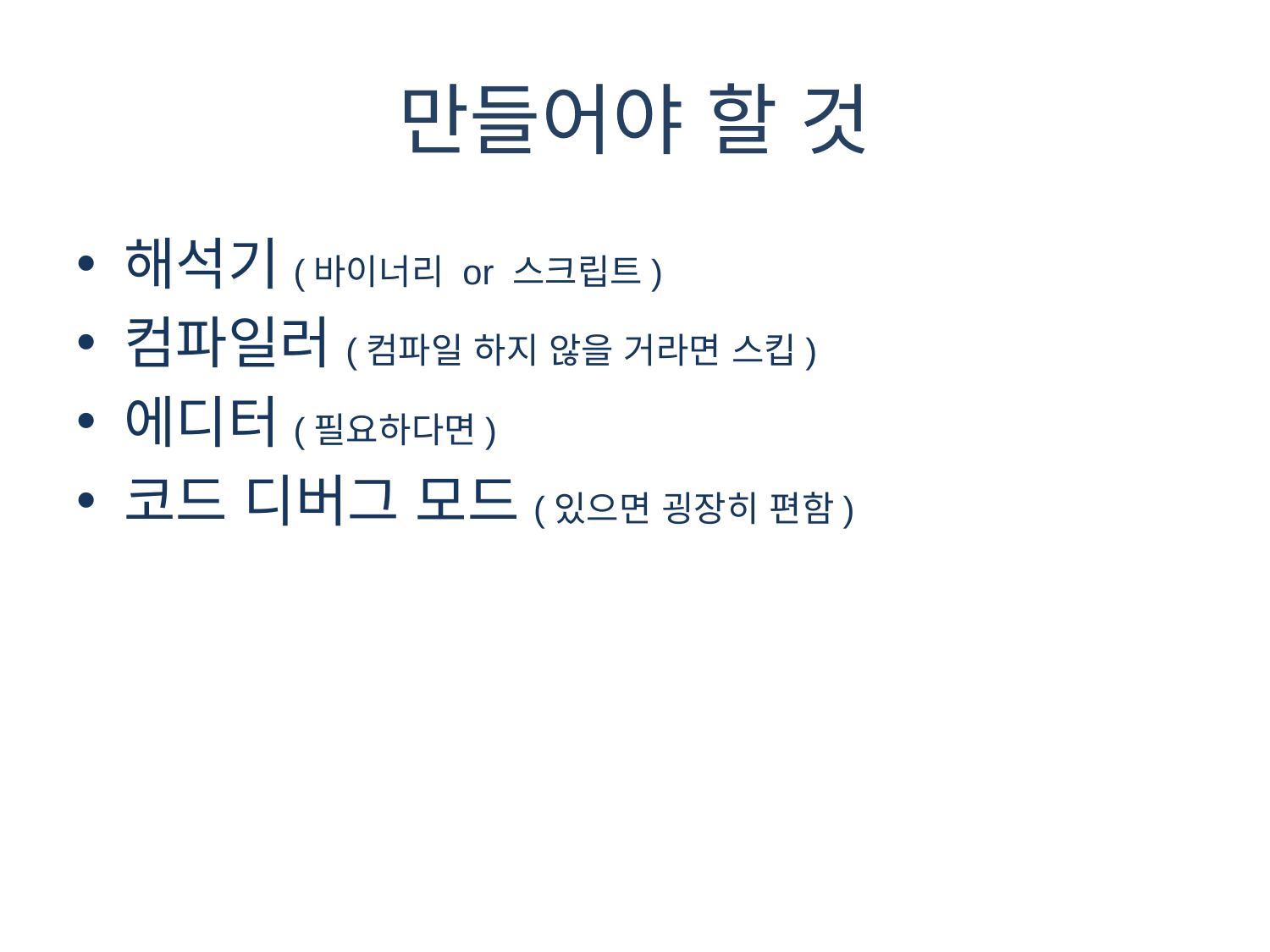

# 만들어야 할 것
해석기(바이너리 or 스크립트)
컴파일러(컴파일 하지 않을 거라면 스킵)
에디터(필요하다면)
코드 디버그 모드(있으면 굉장히 편함)